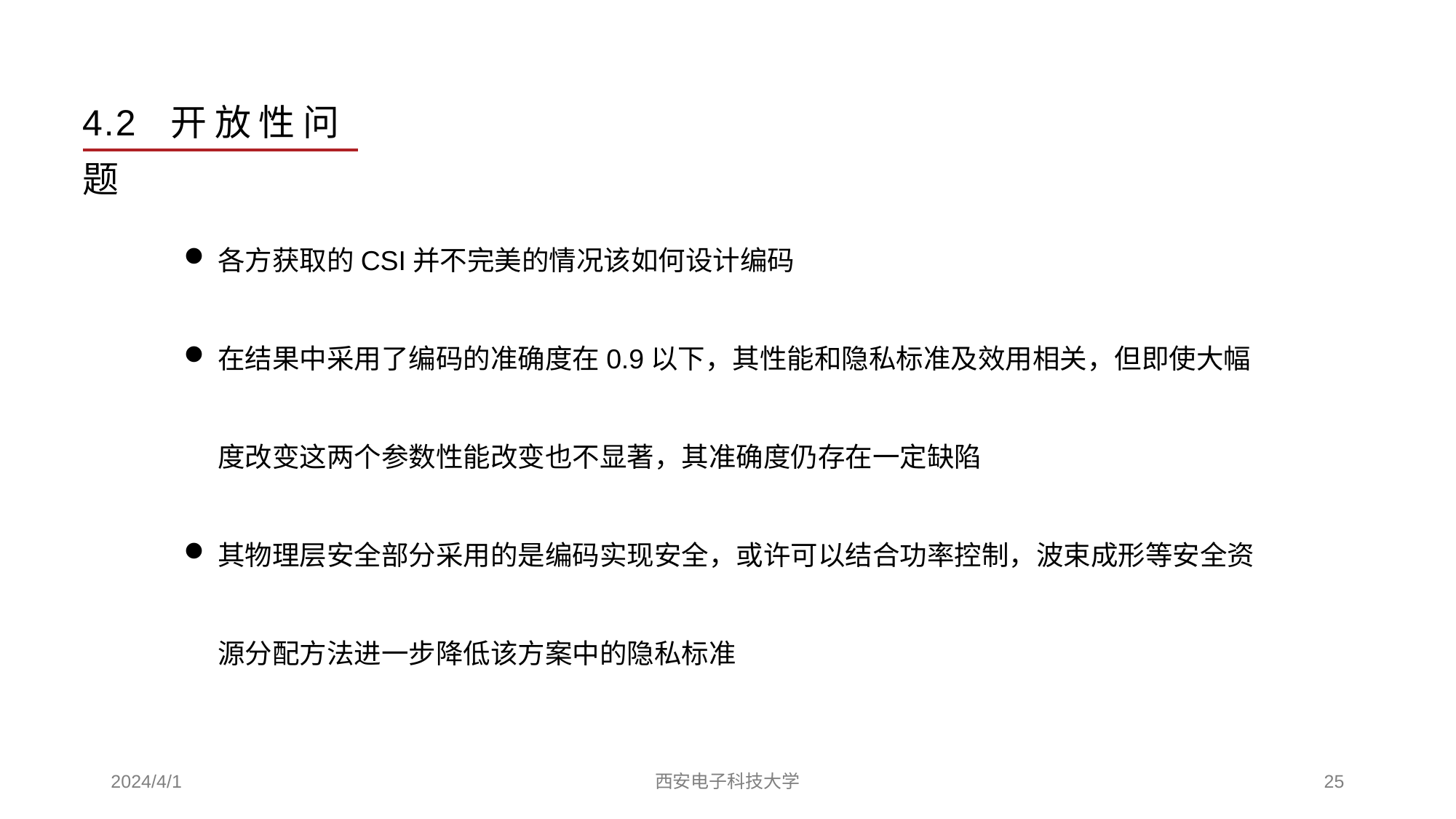

4.2 开放性问题
各方获取的CSI并不完美的情况该如何设计编码
在结果中采用了编码的准确度在0.9以下，其性能和隐私标准及效用相关，但即使大幅度改变这两个参数性能改变也不显著，其准确度仍存在一定缺陷
其物理层安全部分采用的是编码实现安全，或许可以结合功率控制，波束成形等安全资源分配方法进一步降低该方案中的隐私标准

2024/4/1
西安电子科技大学
25